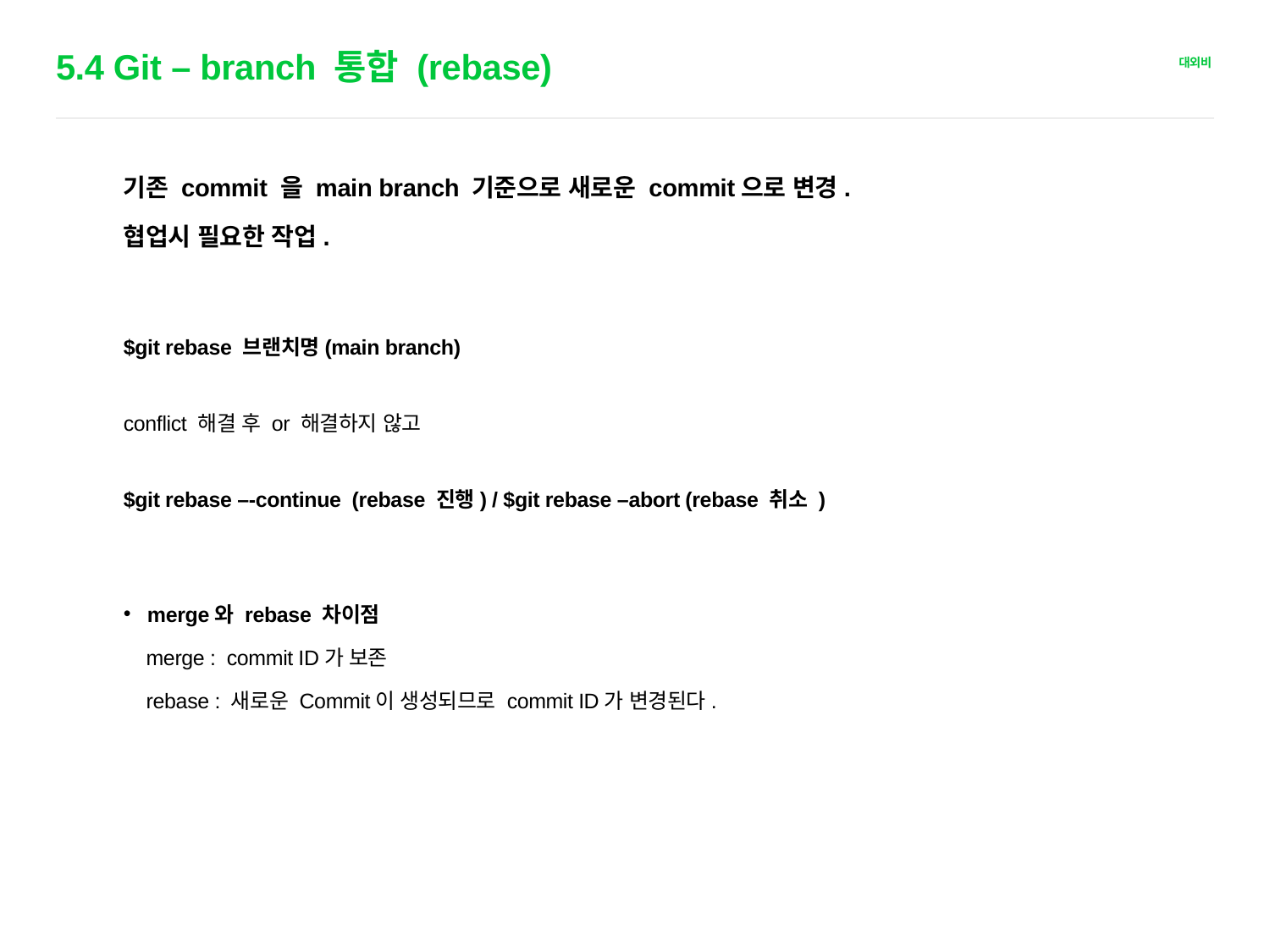

# 5.4 Git – branch 통합 (rebase)
기존 commit 을 main branch 기준으로 새로운 commit으로 변경.
협업시 필요한 작업.

$git rebase 브랜치명(main branch)

conflict 해결 후 or 해결하지 않고

$git rebase –-continue  (rebase 진행) / $git rebase –abort (rebase 취소 )

merge와 rebase 차이점
    merge :  commit ID가 보존
    rebase : 새로운 Commit이 생성되므로 commit ID가 변경된다.